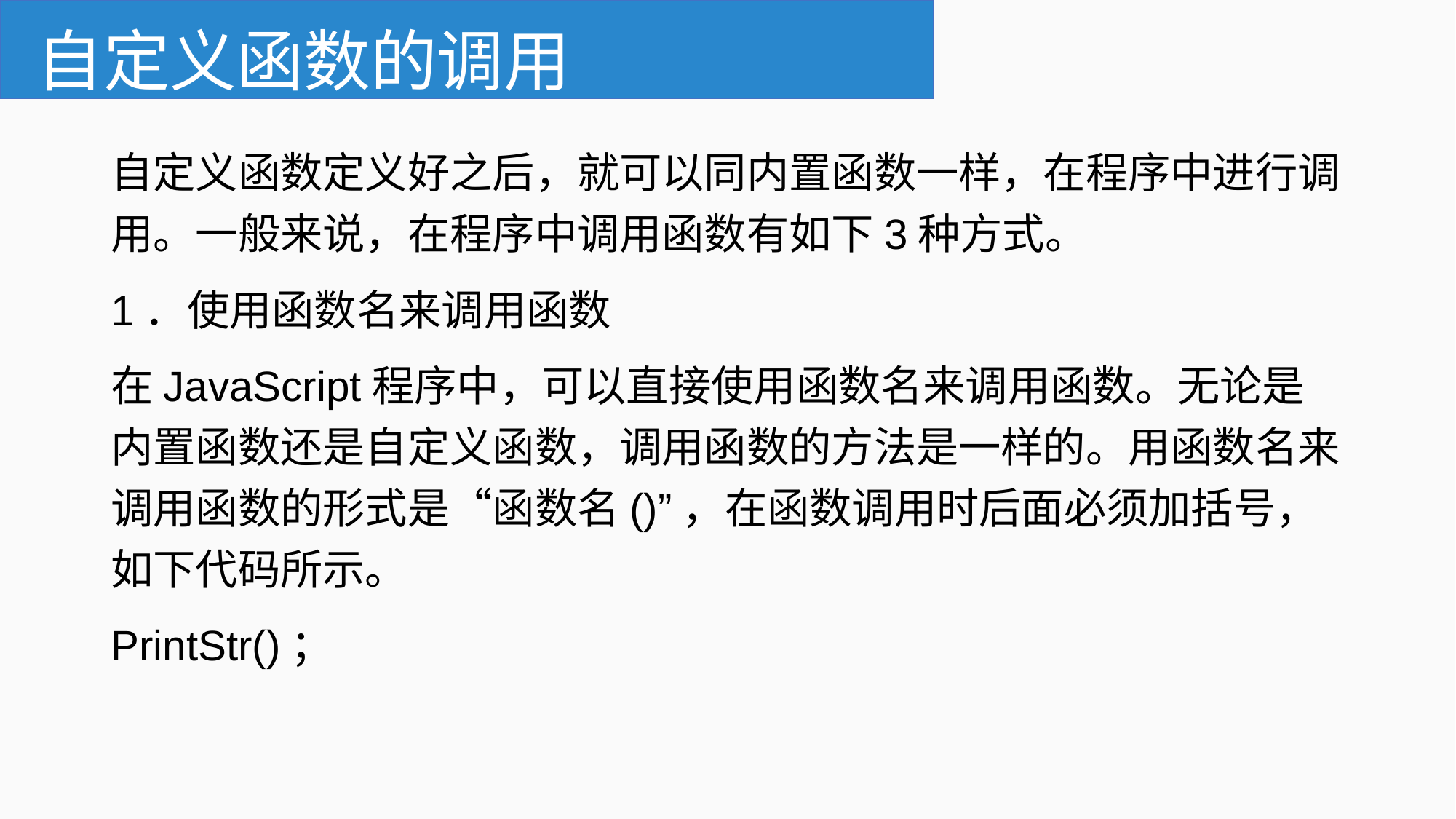

# 自定义函数的调用
自定义函数定义好之后，就可以同内置函数一样，在程序中进行调用。一般来说，在程序中调用函数有如下3种方式。
1．使用函数名来调用函数
在JavaScript程序中，可以直接使用函数名来调用函数。无论是内置函数还是自定义函数，调用函数的方法是一样的。用函数名来调用函数的形式是“函数名()”，在函数调用时后面必须加括号，如下代码所示。
PrintStr()；